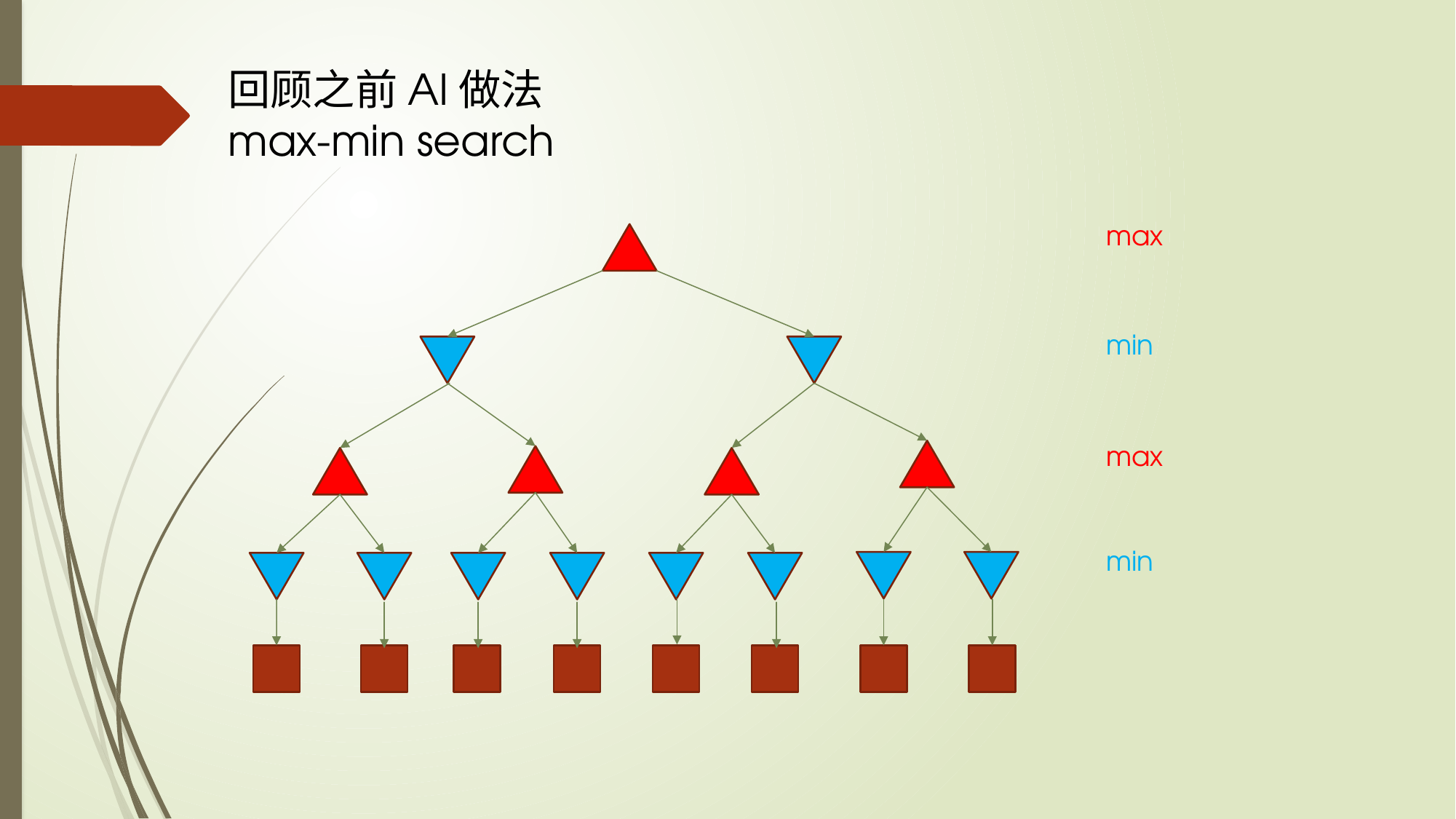

回顾之前AI做法
max-min search
max

min
max
min